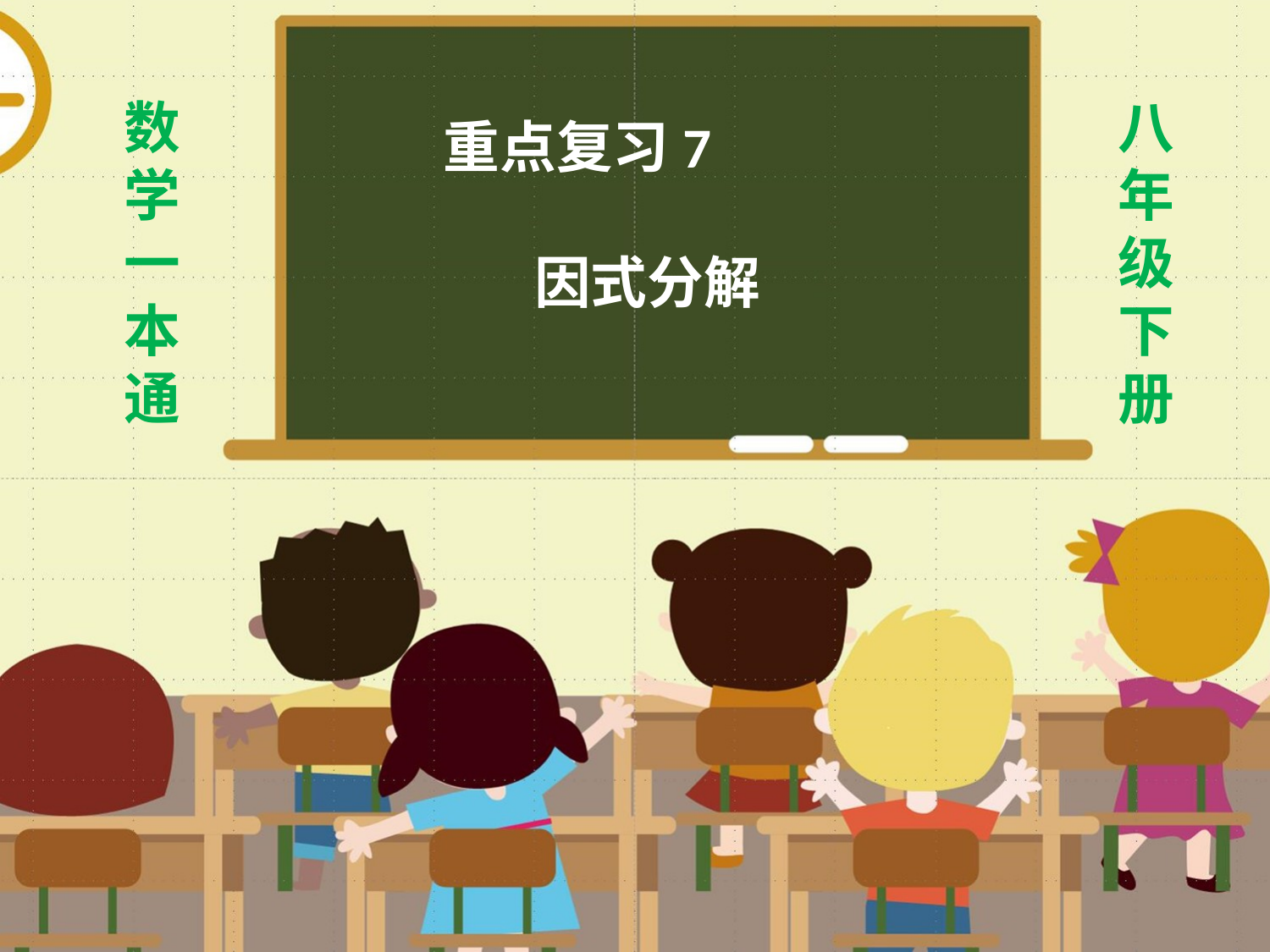

数
学
一
本
通
八年级下册
重点复习7

      因式分解